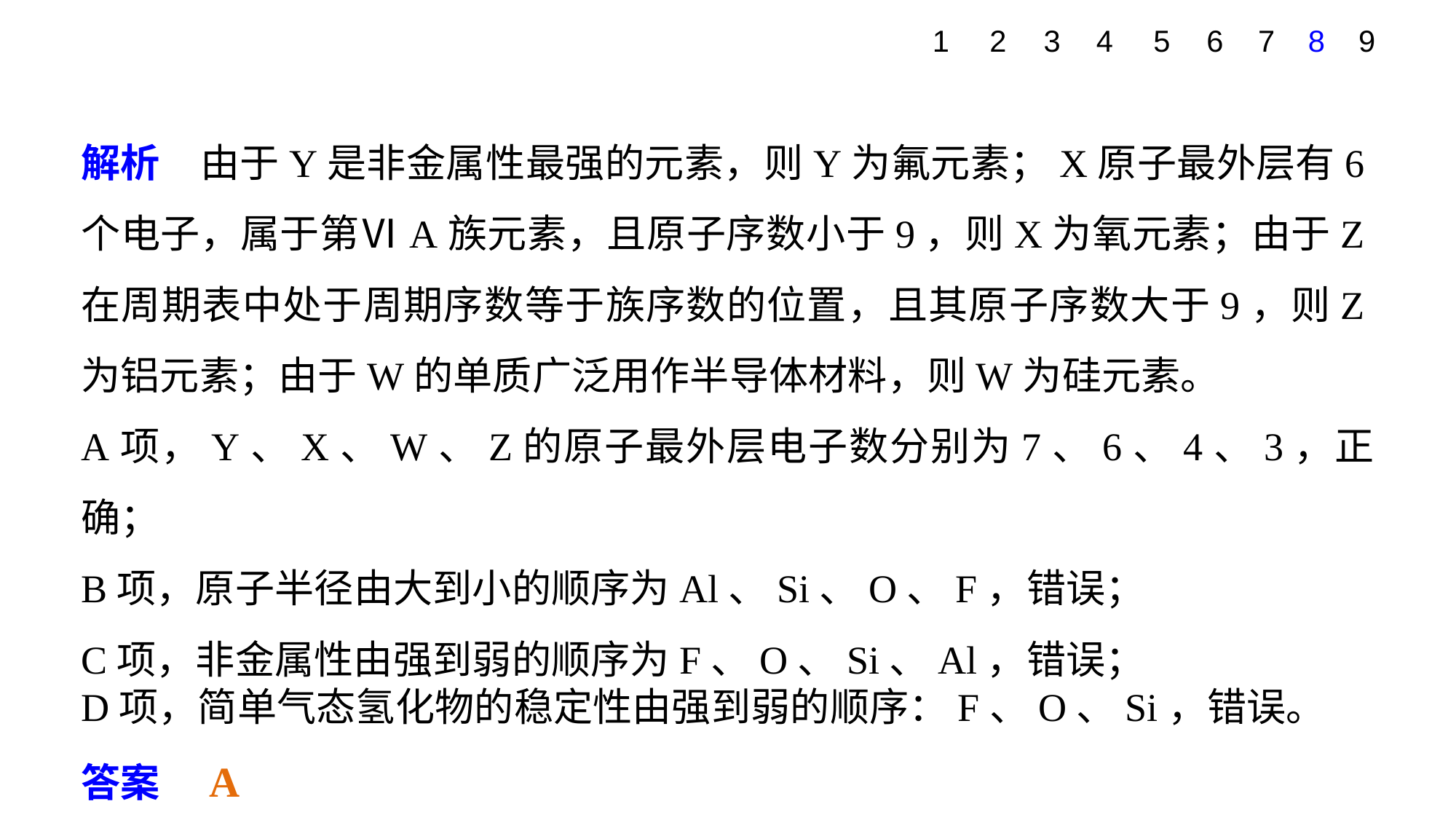

6
7
8
9
1
2
3
4
5
解析　由于Y是非金属性最强的元素，则Y为氟元素；X原子最外层有6个电子，属于第ⅥA族元素，且原子序数小于9，则X为氧元素；由于Z在周期表中处于周期序数等于族序数的位置，且其原子序数大于9，则Z为铝元素；由于W的单质广泛用作半导体材料，则W为硅元素。
A项，Y、X、W、Z的原子最外层电子数分别为7、6、4、3，正确；
B项，原子半径由大到小的顺序为Al、Si、O、F，错误；
C项，非金属性由强到弱的顺序为F、O、Si、Al，错误；
D项，简单气态氢化物的稳定性由强到弱的顺序：F、O、Si，错误。
答案　A